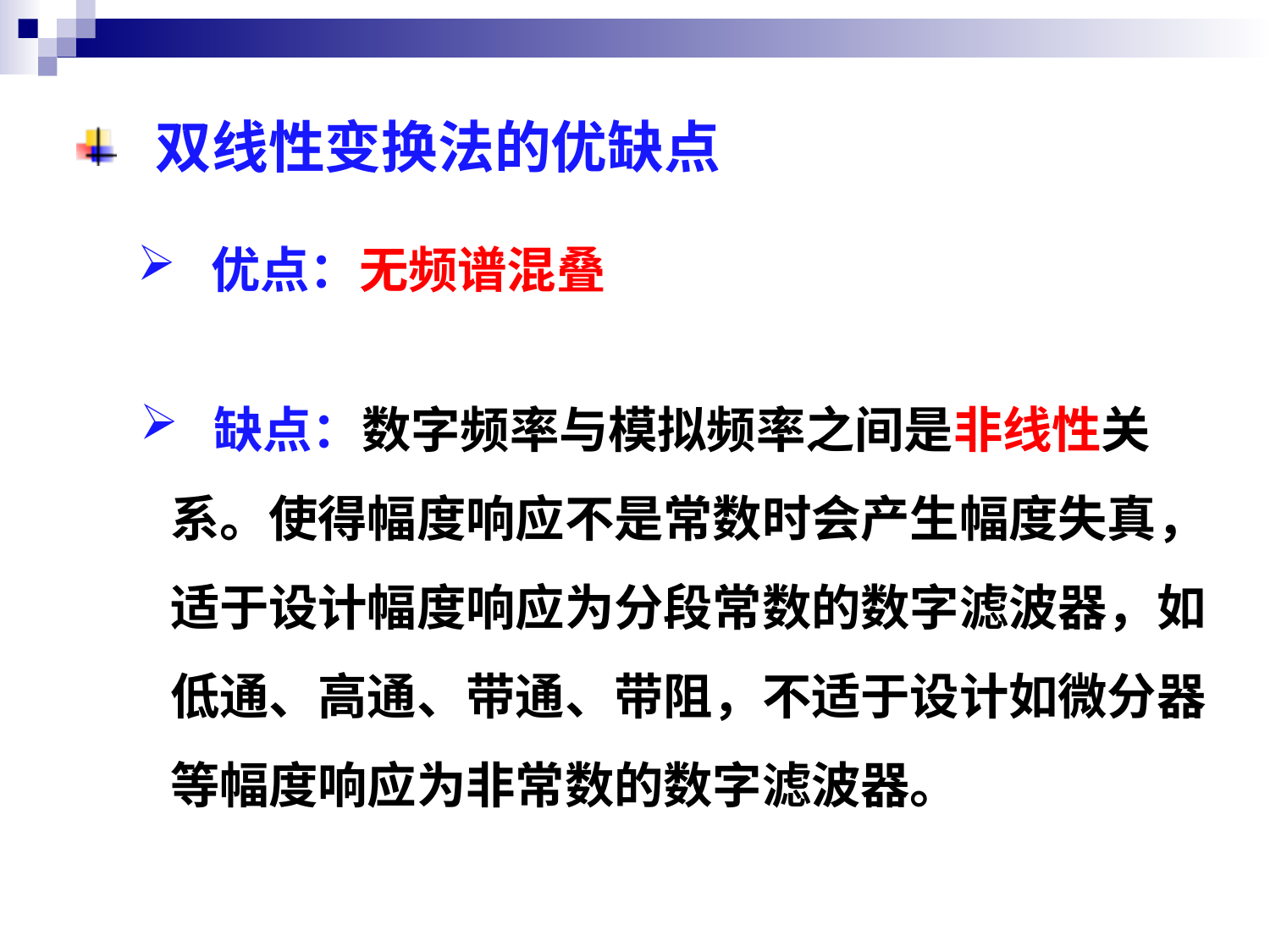

双线性变换法的优缺点
  优点：无频谱混叠
  缺点：数字频率与模拟频率之间是非线性关系。使得幅度响应不是常数时会产生幅度失真，适于设计幅度响应为分段常数的数字滤波器，如低通、高通、带通、带阻，不适于设计如微分器等幅度响应为非常数的数字滤波器。